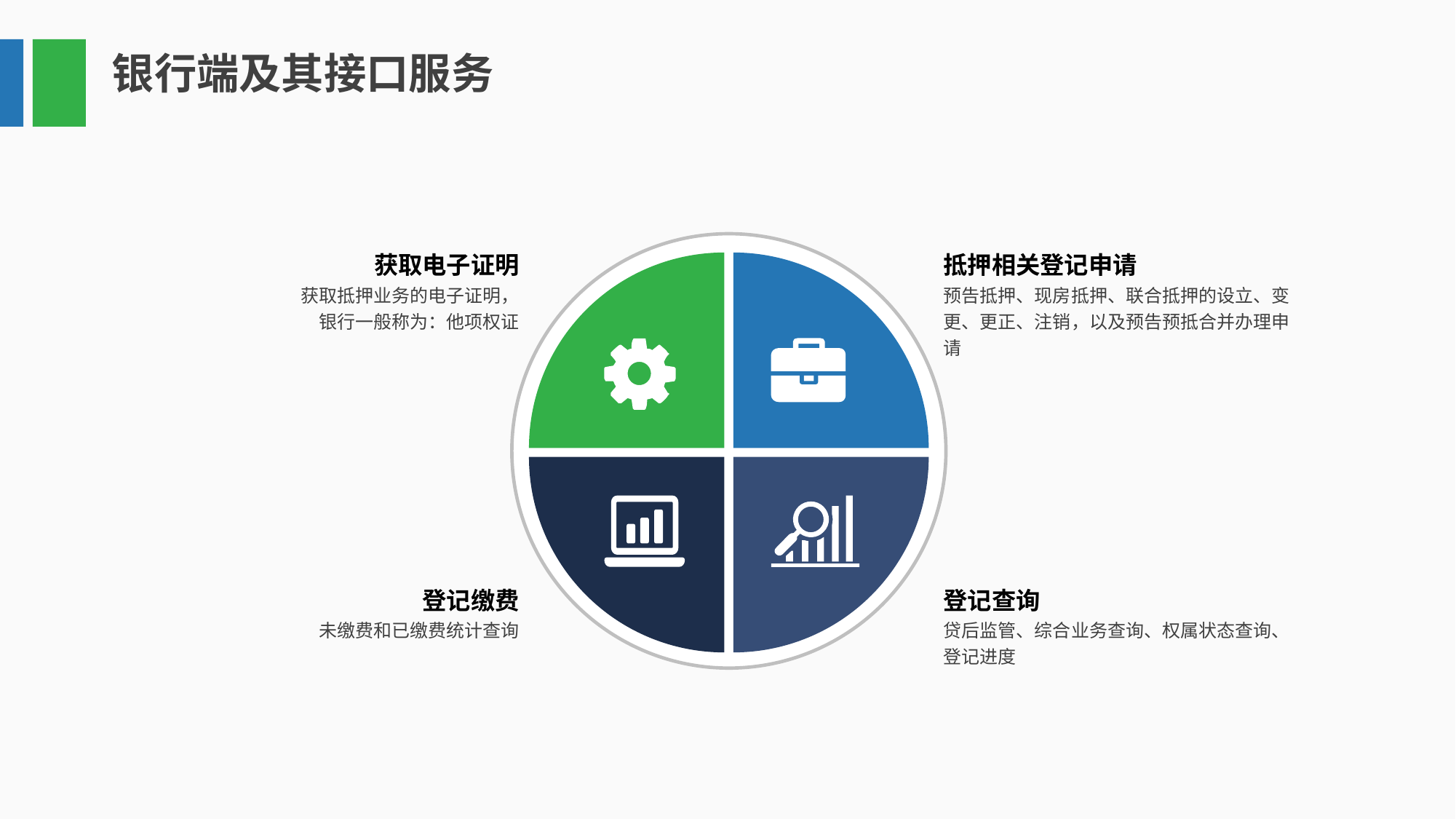

银行端及其接口服务

获取电子证明
获取抵押业务的电子证明，银行一般称为：他项权证
抵押相关登记申请
预告抵押、现房抵押、联合抵押的设立、变更、更正、注销，以及预告预抵合并办理申请

登记缴费
未缴费和已缴费统计查询
登记查询
贷后监管、综合业务查询、权属状态查询、登记进度